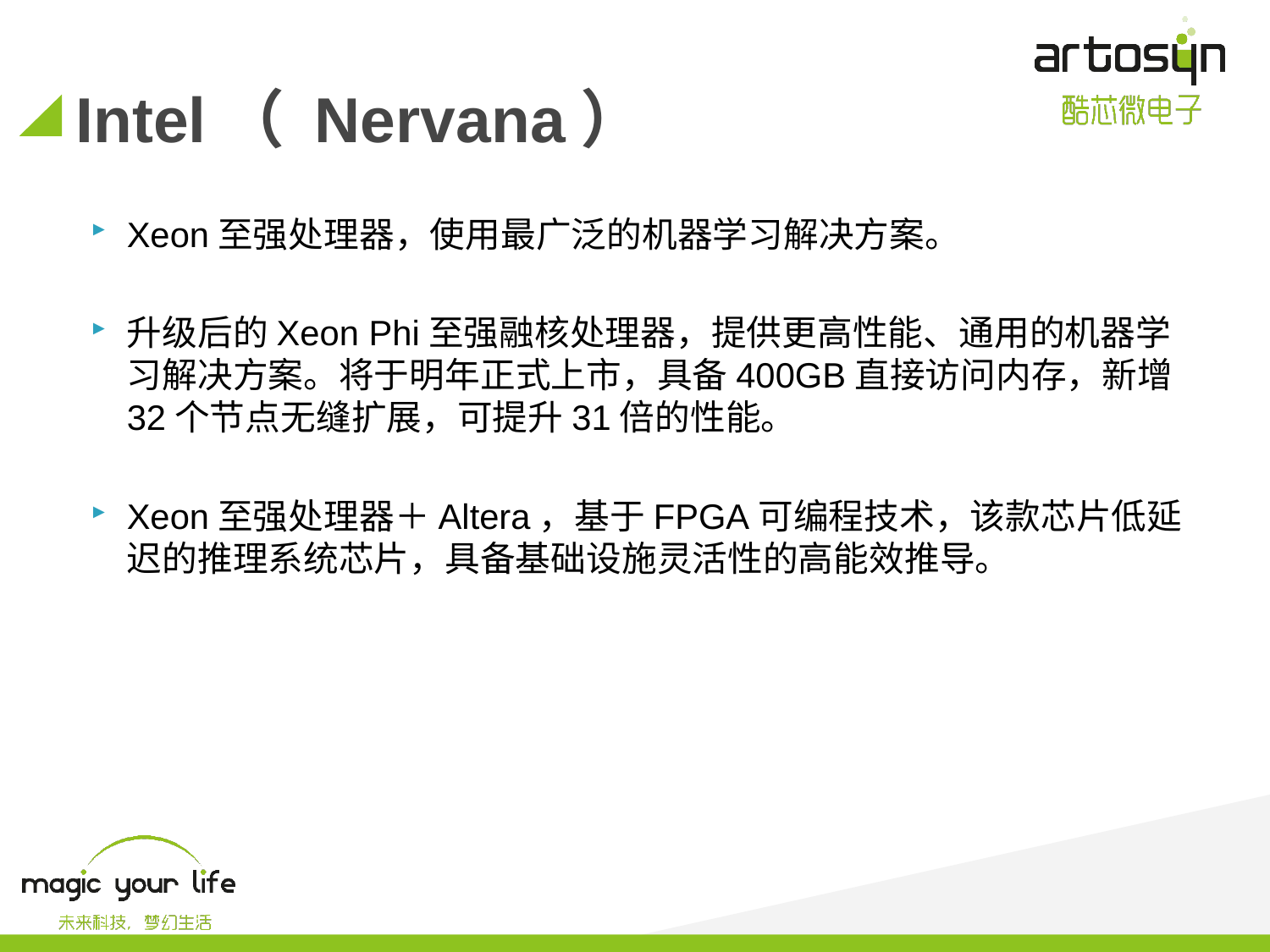

# Intel（ Nervana）
Xeon至强处理器，使用最广泛的机器学习解决方案。

升级后的Xeon Phi至强融核处理器，提供更高性能、通用的机器学习解决方案。将于明年正式上市，具备400GB直接访问内存，新增32个节点无缝扩展，可提升31倍的性能。

Xeon至强处理器＋Altera，基于FPGA可编程技术，该款芯片低延迟的推理系统芯片，具备基础设施灵活性的高能效推导。